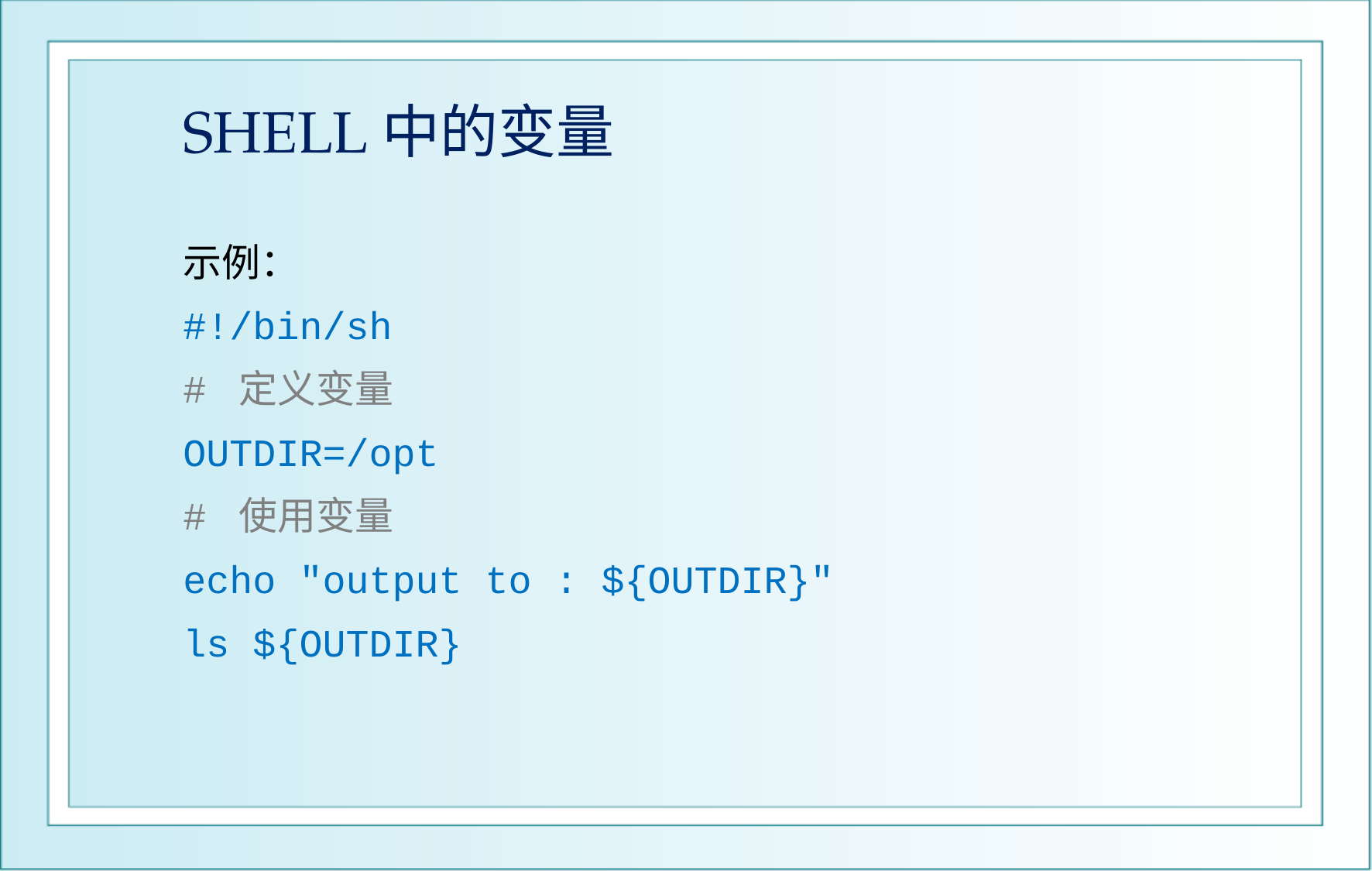

# SHELL中的变量
示例：
#!/bin/sh
# 定义变量
OUTDIR=/opt
# 使用变量
echo "output to : ${OUTDIR}"
ls ${OUTDIR}